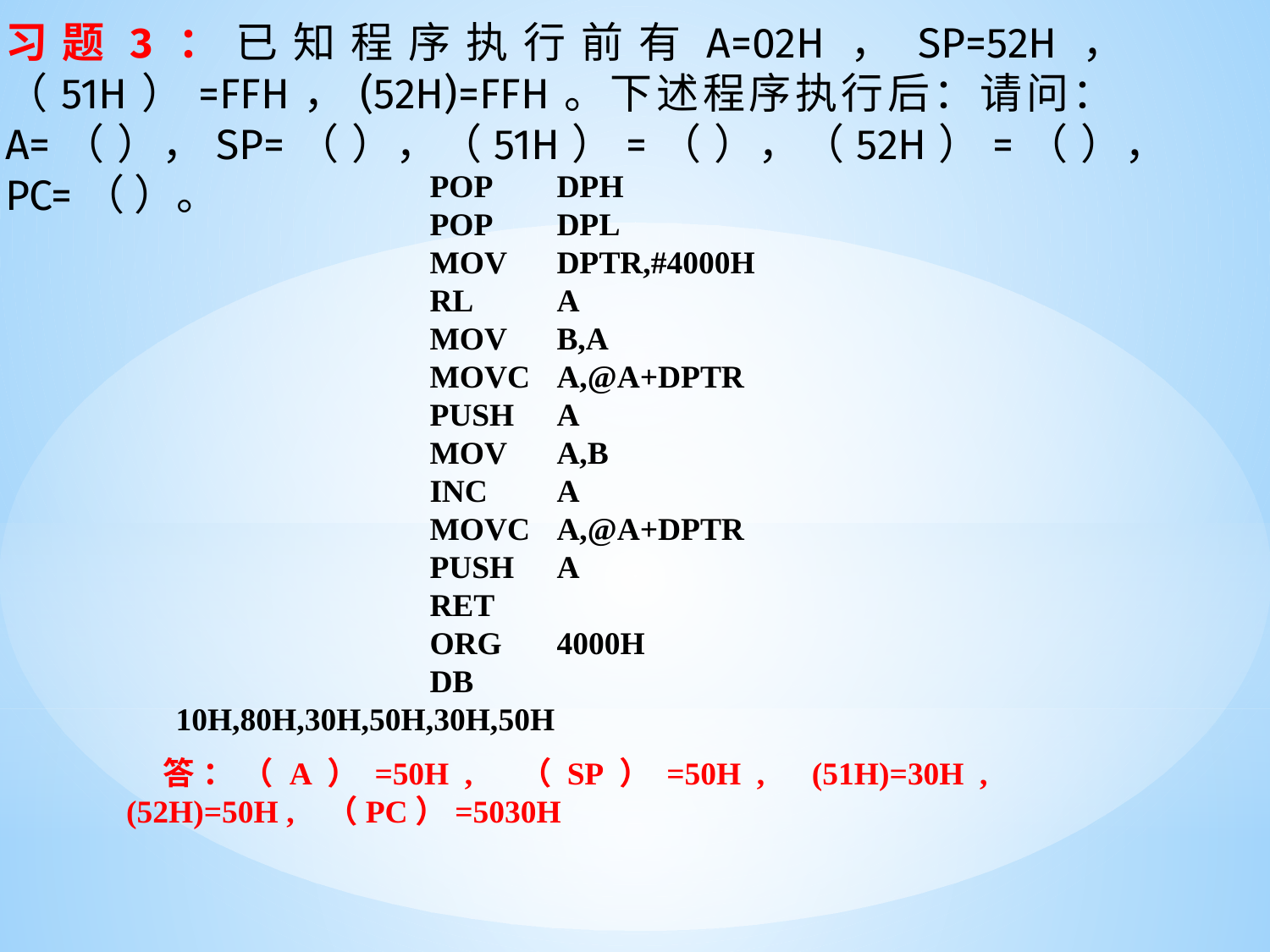

习题3：已知程序执行前有A=02H，SP=52H，（51H）=FFH，(52H)=FFH。下述程序执行后：请问：A=（ ），SP=（ ），（51H）=（ ），（52H）=（ ），PC=（ ）。
		POP	DPH
		POP	DPL
		MOV	DPTR,#4000H
		RL	A
		MOV	B,A
		MOVC	A,@A+DPTR
		PUSH	A
		MOV	A,B
		INC	A
		MOVC	A,@A+DPTR
		PUSH	A
		RET
		ORG	4000H
		DB	10H,80H,30H,50H,30H,50H
答：（A）=50H ,  （SP）=50H ,   (51H)=30H ,  (52H)=50H ,   （PC）=5030H